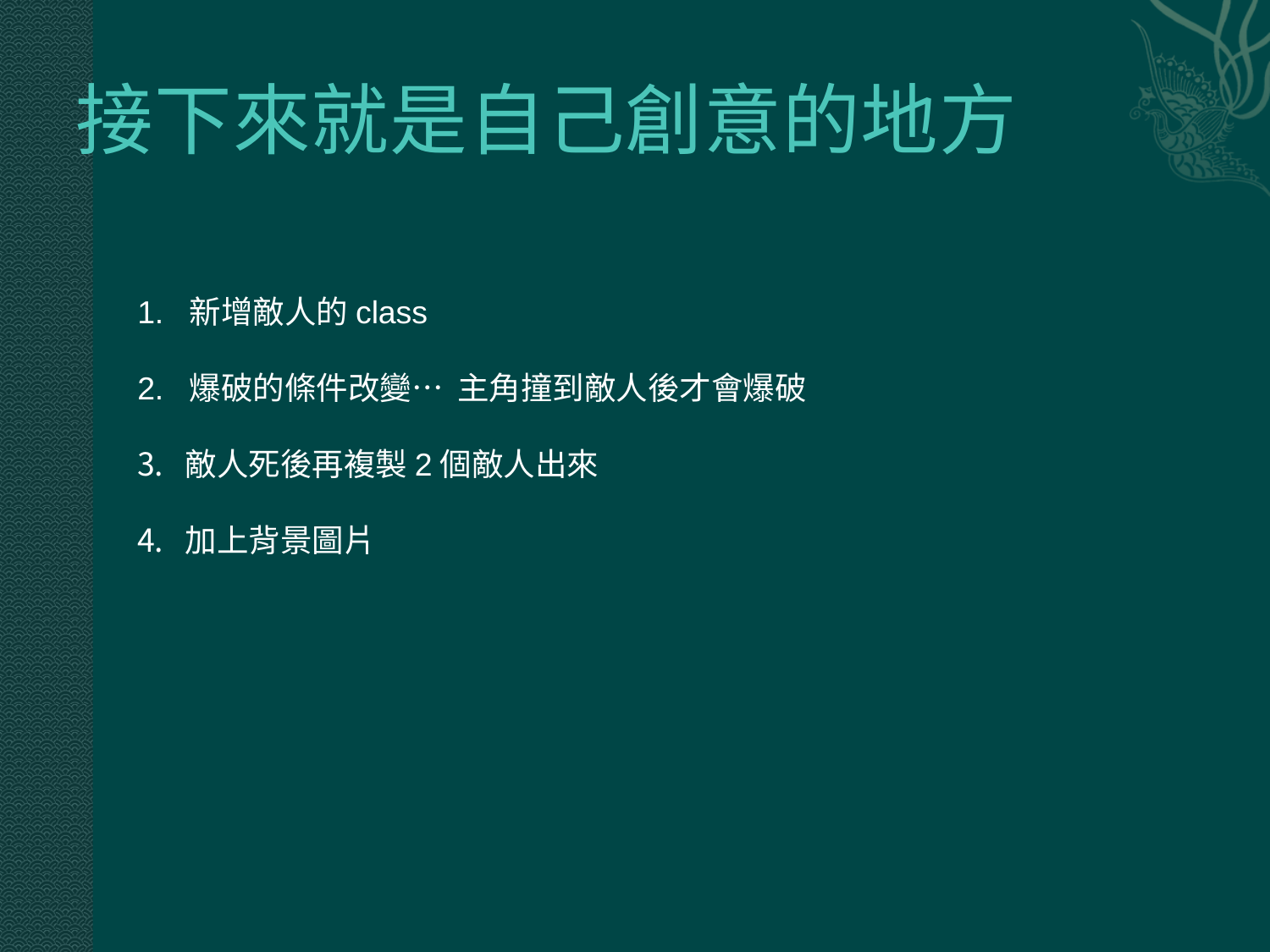

# 接下來就是自己創意的地方
1.  新增敵人的class

2.  爆破的條件改變…  主角撞到敵人後才會爆破

敵人死後再複製2個敵人出來

加上背景圖片